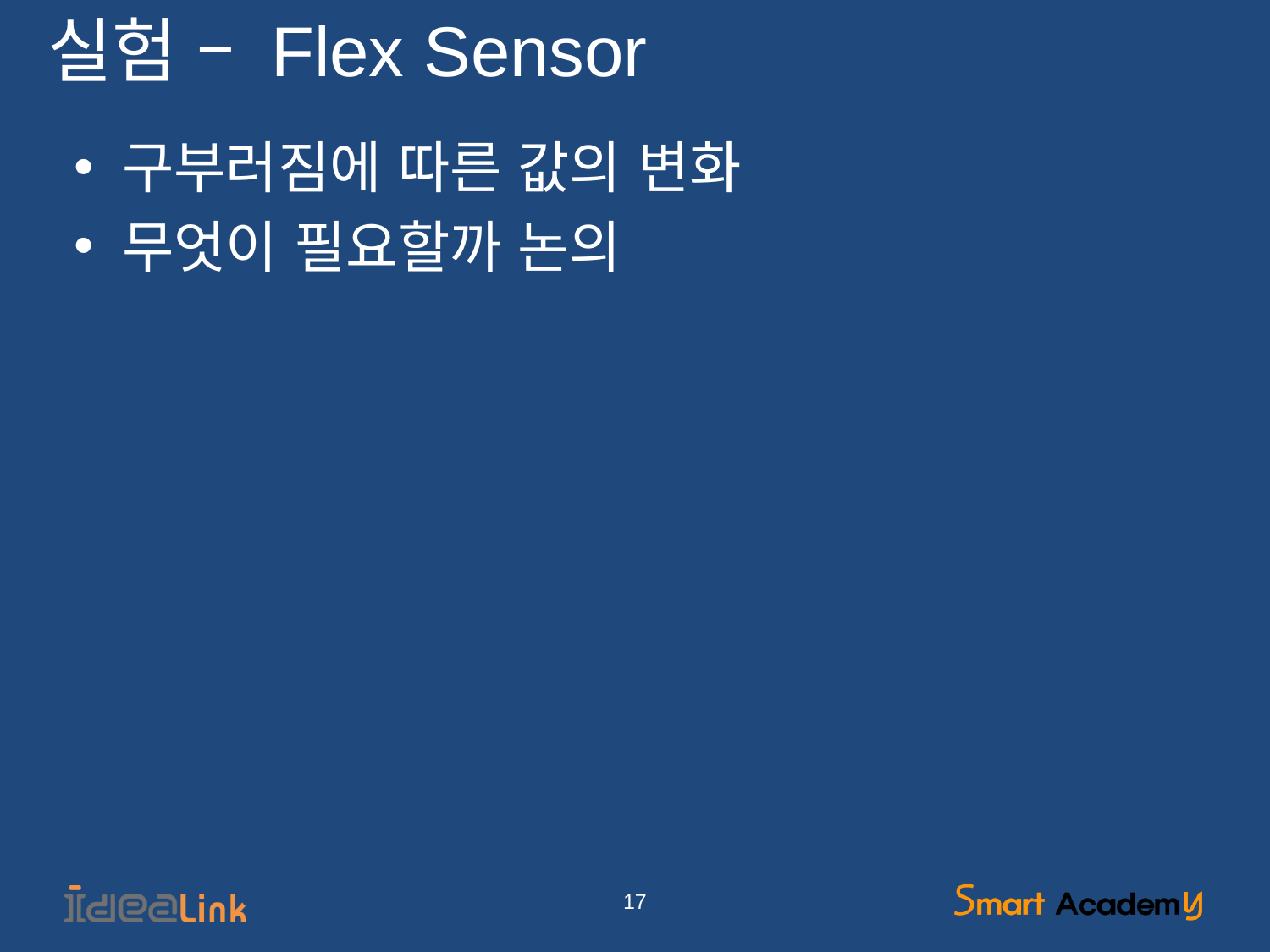

# 실험 – Flex Sensor
구부러짐에 따른 값의 변화
무엇이 필요할까 논의

17